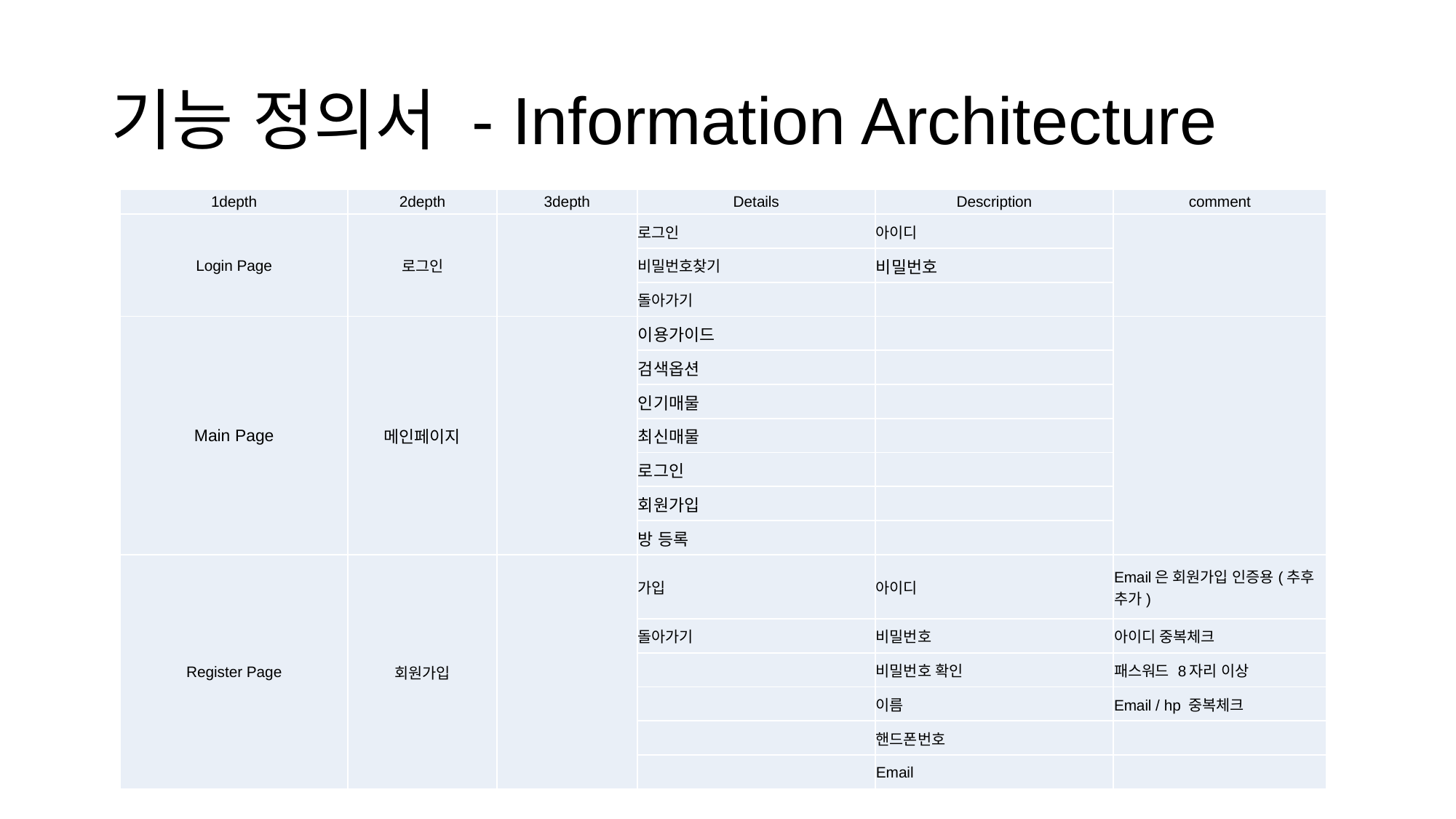

# 기능 정의서 - Information Architecture
| 1depth | 2depth | 3depth | Details | Description | comment |
| --- | --- | --- | --- | --- | --- |
| Login Page | 로그인 |  | 로그인 | 아이디 |  |
|  |  |  | 비밀번호찾기 | 비밀번호 |  |
|  |  |  | 돌아가기 |  |  |
| Main Page | 메인페이지 |  | 이용가이드 |  |  |
|  |  |  | 검색옵션 |  |  |
|  |  |  | 인기매물 |  |  |
|  |  |  | 최신매물 |  |  |
|  |  |  | 로그인 |  |  |
|  |  |  | 회원가입 |  |  |
|  |  |  | 방 등록 |  |  |
| Register Page | 회원가입 |  | 가입 | 아이디 | Email은 회원가입 인증용(추후 추가) |
|  |  |  | 돌아가기 | 비밀번호 | 아이디 중복체크 |
|  |  |  |  | 비밀번호 확인 | 패스워드 8자리 이상 |
|  |  |  |  | 이름 | Email / hp 중복체크 |
|  |  |  |  | 핸드폰번호 |  |
|  |  |  |  | Email |  |